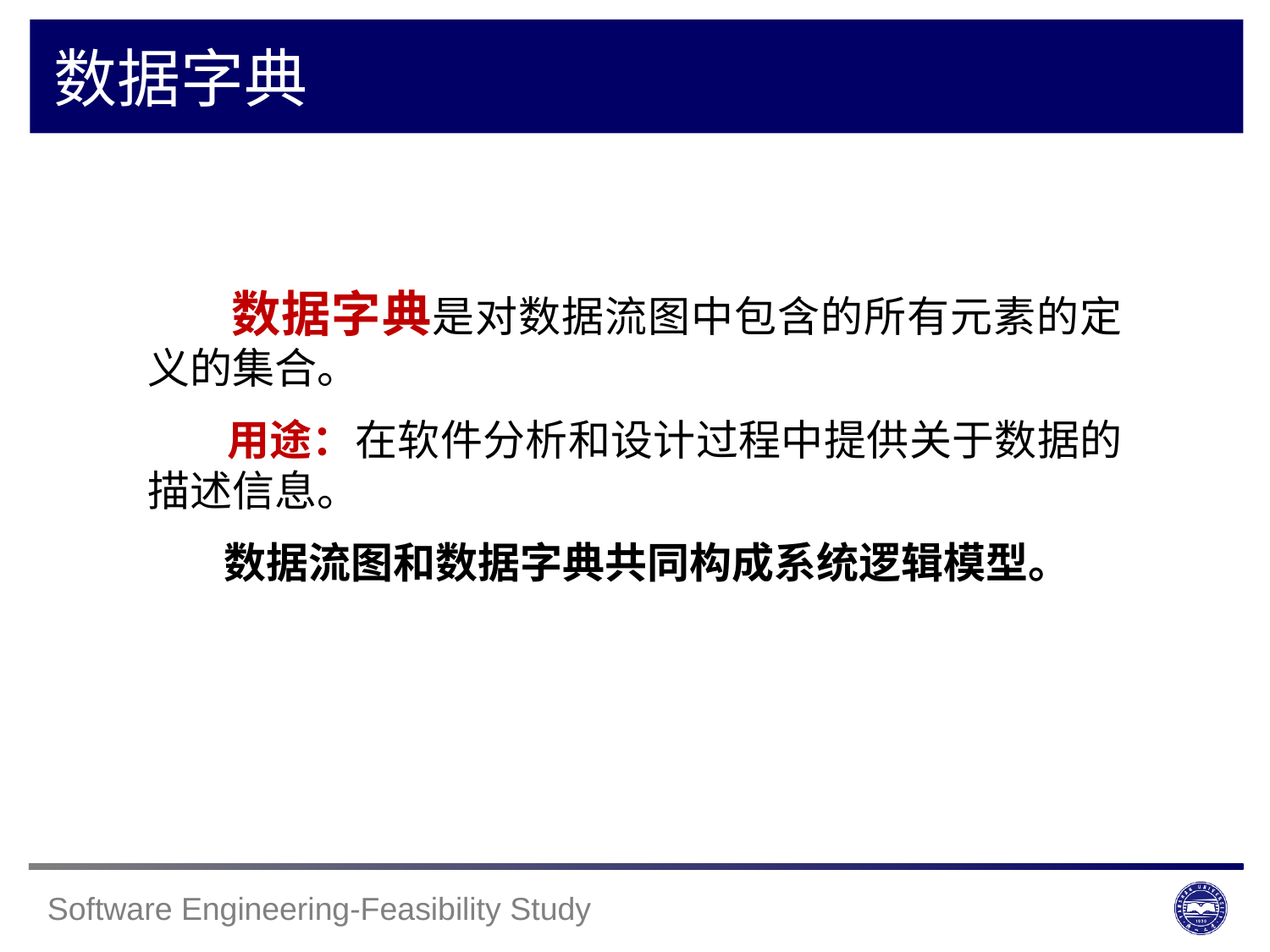

数据字典
       数据字典是对数据流图中包含的所有元素的定义的集合。
       用途：在软件分析和设计过程中提供关于数据的描述信息。
       数据流图和数据字典共同构成系统逻辑模型。